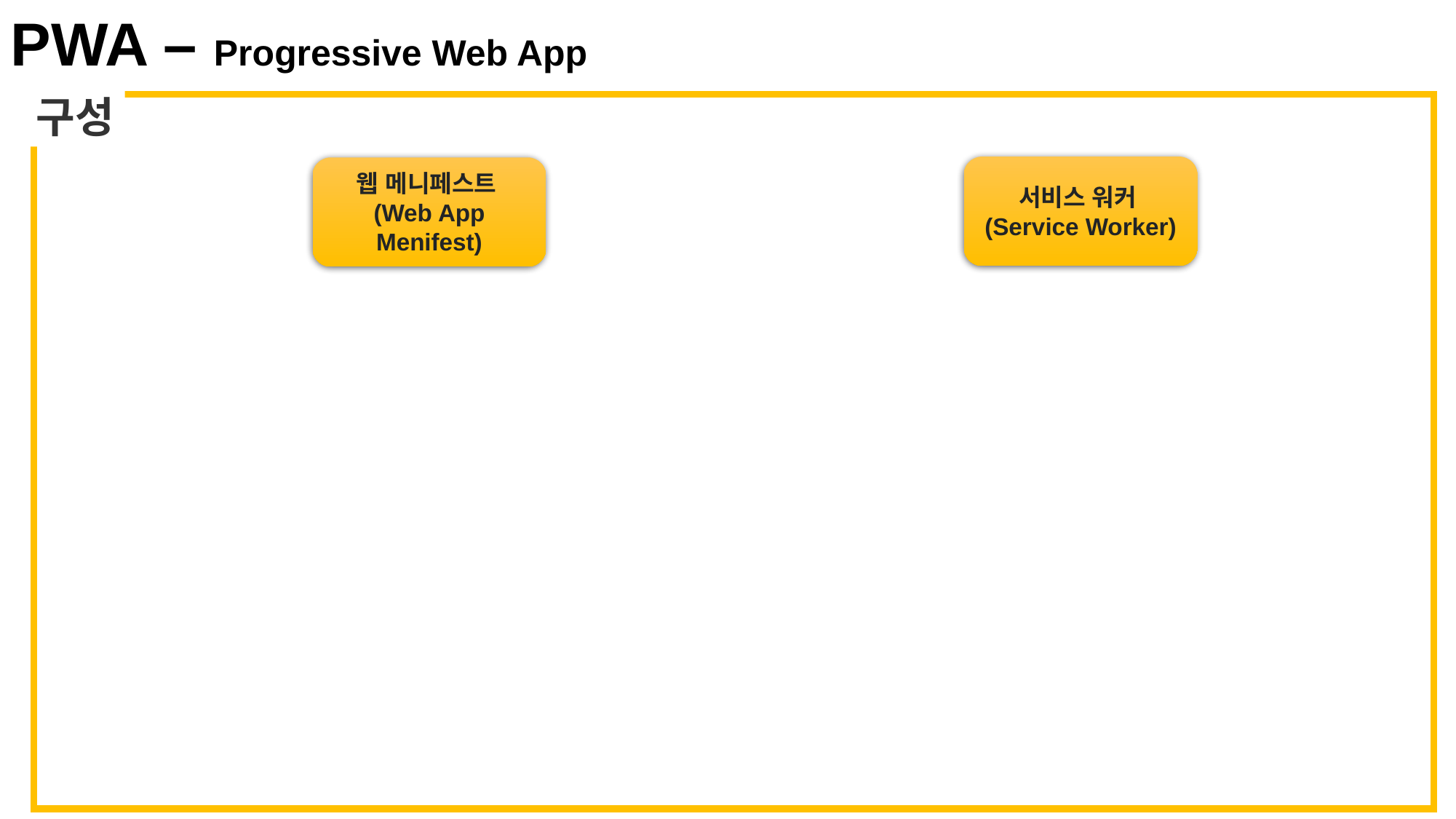

PWA – Progressive Web App
구성

서비스 워커(Service Worker)
웹 메니페스트(Web App Menifest)